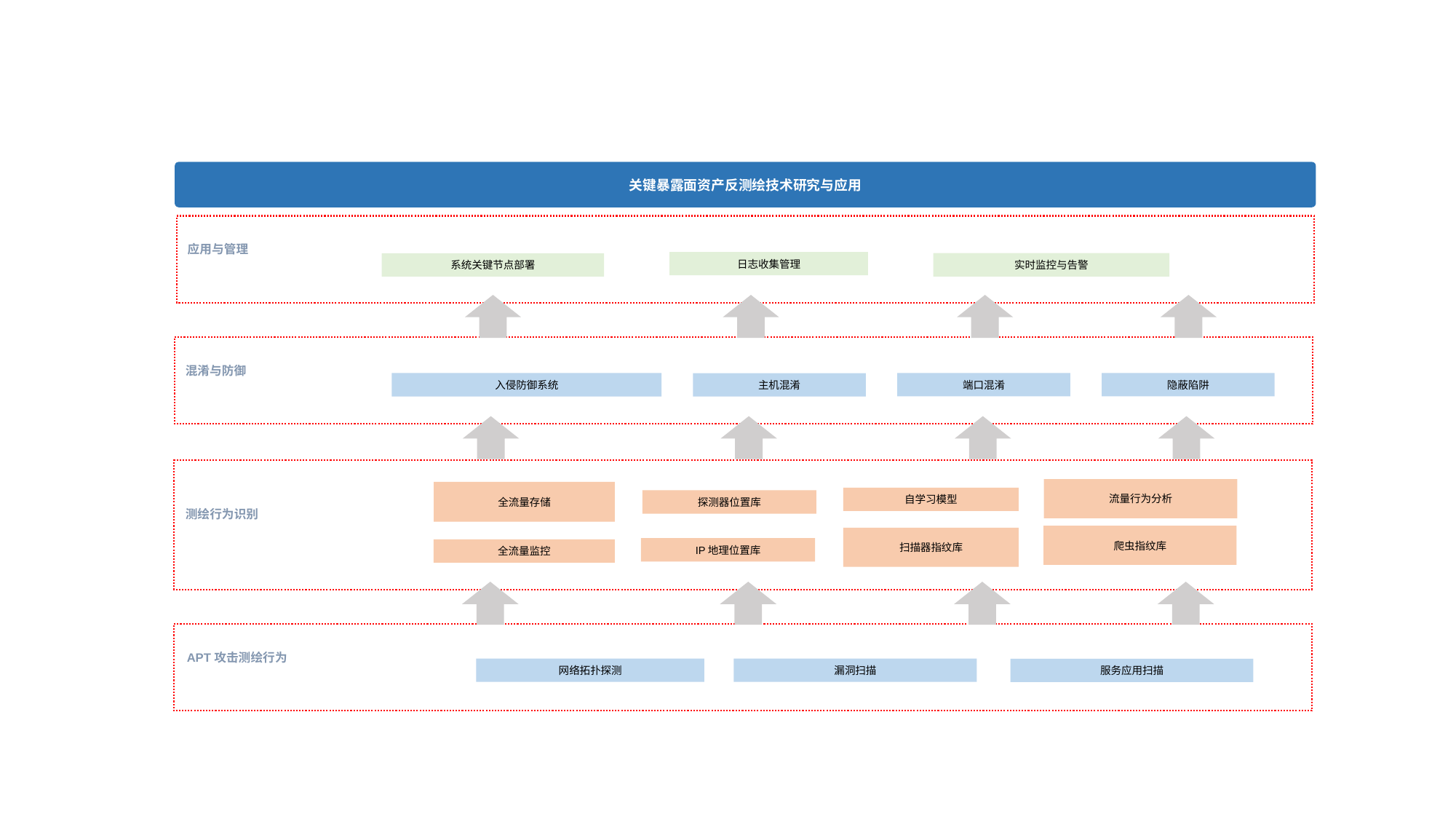

关键暴露面资产反测绘技术研究与应用

应用与管理
日志收集管理
实时监控与告警
系统关键节点部署

混淆与防御
端口混淆
隐蔽陷阱
入侵防御系统
主机混淆

流量行为分析
全流量存储
自学习模型
探测器位置库
测绘行为识别
爬虫指纹库
扫描器指纹库
IP地理位置库
全流量监控

APT攻击测绘行为
网络拓扑探测
漏洞扫描
服务应用扫描